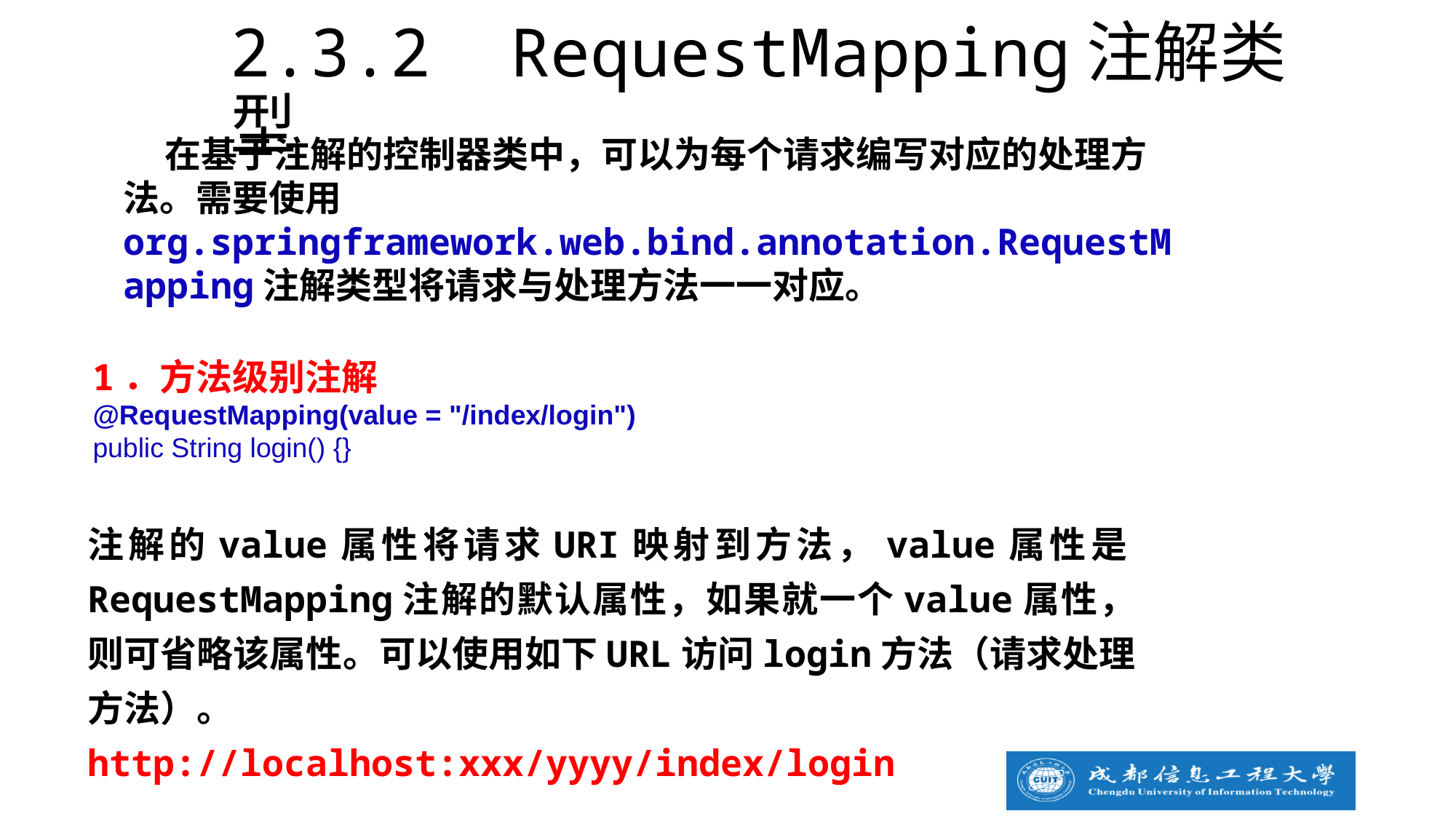

2.3.2  RequestMapping注解类型
    在基于注解的控制器类中，可以为每个请求编写对应的处理方法。需要使用org.springframework.web.bind.annotation.RequestMapping注解类型将请求与处理方法一一对应。
1．方法级别注解
@RequestMapping(value = "/index/login")
public String login() {}
注解的value属性将请求URI映射到方法，value属性是RequestMapping注解的默认属性，如果就一个value属性，则可省略该属性。可以使用如下URL访问login方法（请求处理方法）。
http://localhost:xxx/yyyy/index/login